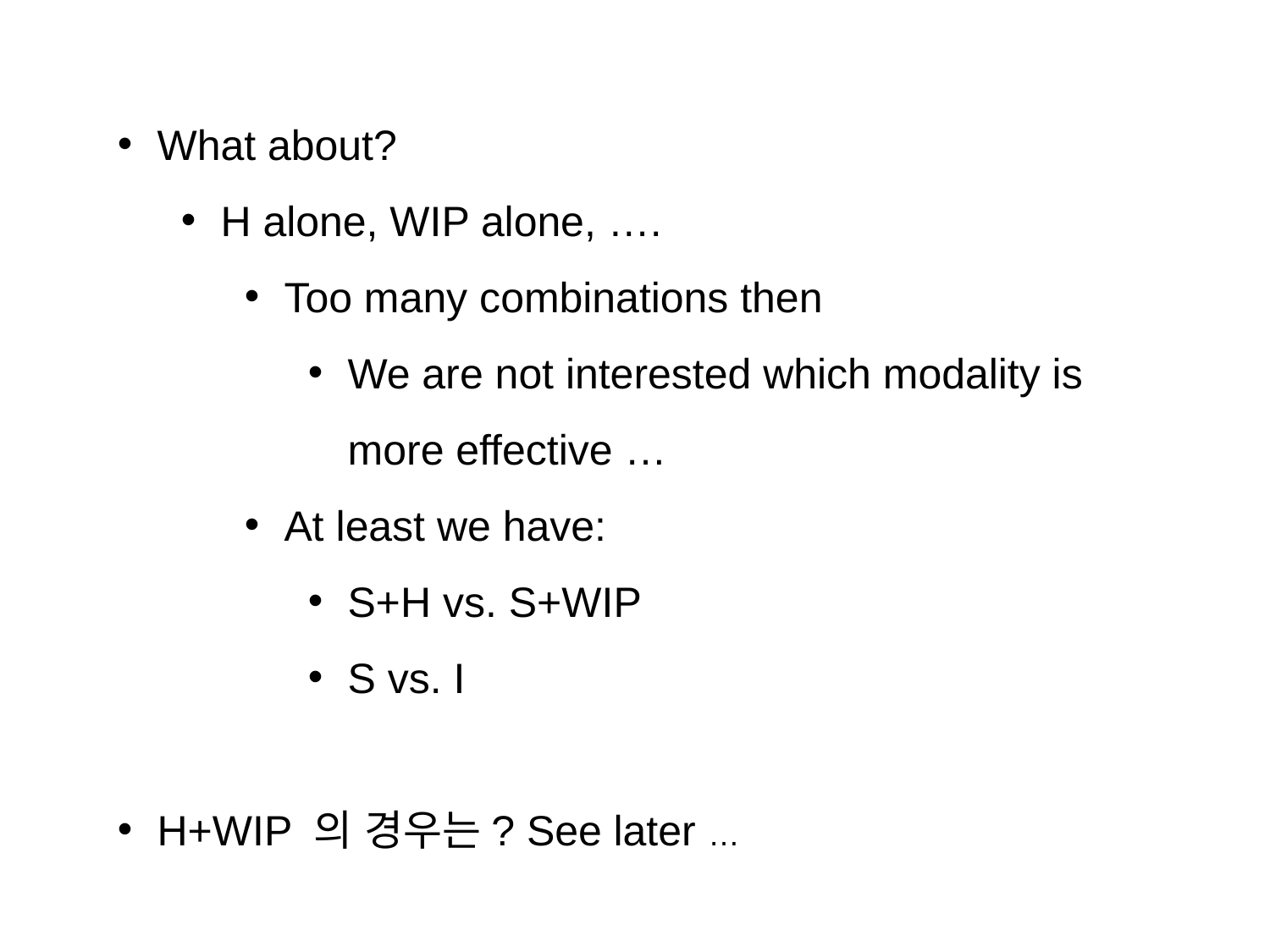

What about?
H alone, WIP alone, ….
Too many combinations then
We are not interested which modality is more effective …
At least we have:
S+H vs. S+WIP
S vs. I

H+WIP 의 경우는? See later …